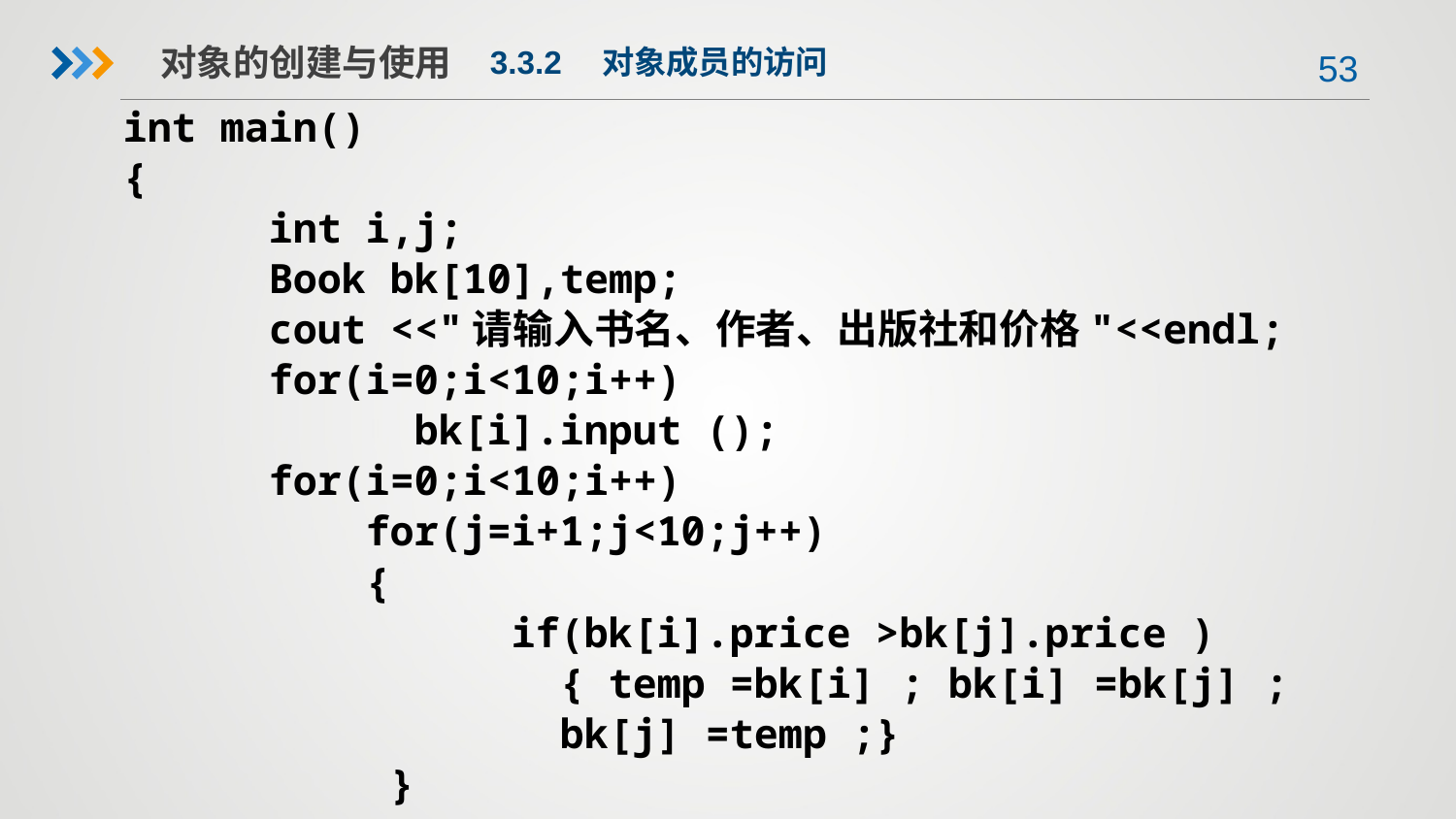

对象的创建与使用
3.3.2　对象成员的访问
int main()
{
	int i,j;
	Book bk[10],temp;
	cout <<"请输入书名、作者、出版社和价格"<<endl;
	for(i=0;i<10;i++)
		bk[i].input ();
	for(i=0;i<10;i++)
	    for(j=i+1;j<10;j++)
	    {
		    if(bk[i].price >bk[j].price )
			{ temp =bk[i] ; bk[i] =bk[j] ;
                  bk[j] =temp ;}
	     }